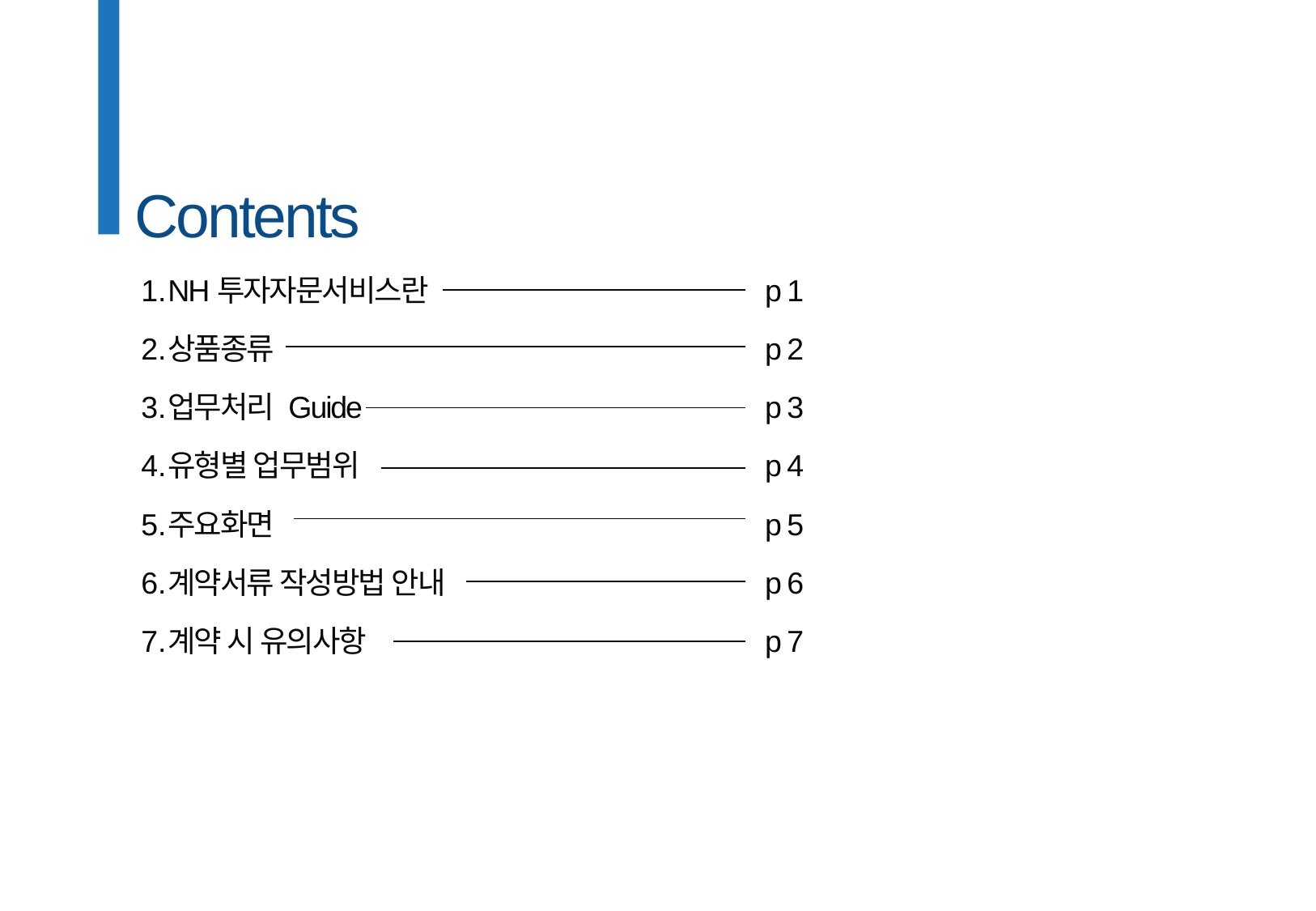

NH투자자문서비스란
상품종류
업무처리 Guide
유형별 업무범위
주요화면
계약서류 작성방법 안내
계약 시 유의사항
p 1
p 2
p 3
p 4
p 5
p 6
p 7